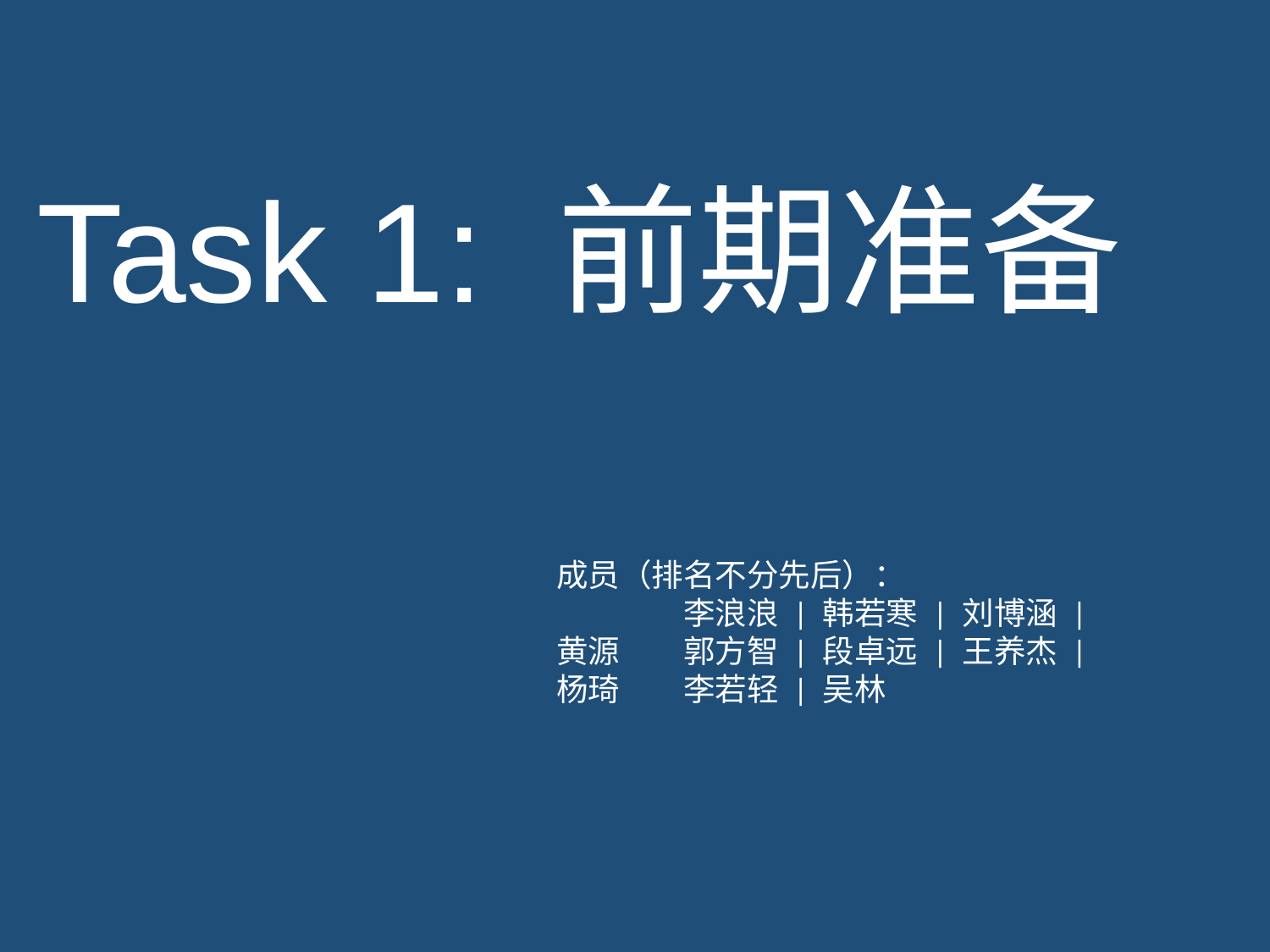

Task 1: 前期准备
成员（排名不分先后）：
	李浪浪 | 韩若寒 | 刘博涵 | 黄源	郭方智 | 段卓远 | 王养杰 | 杨琦	李若轻 | 吴林